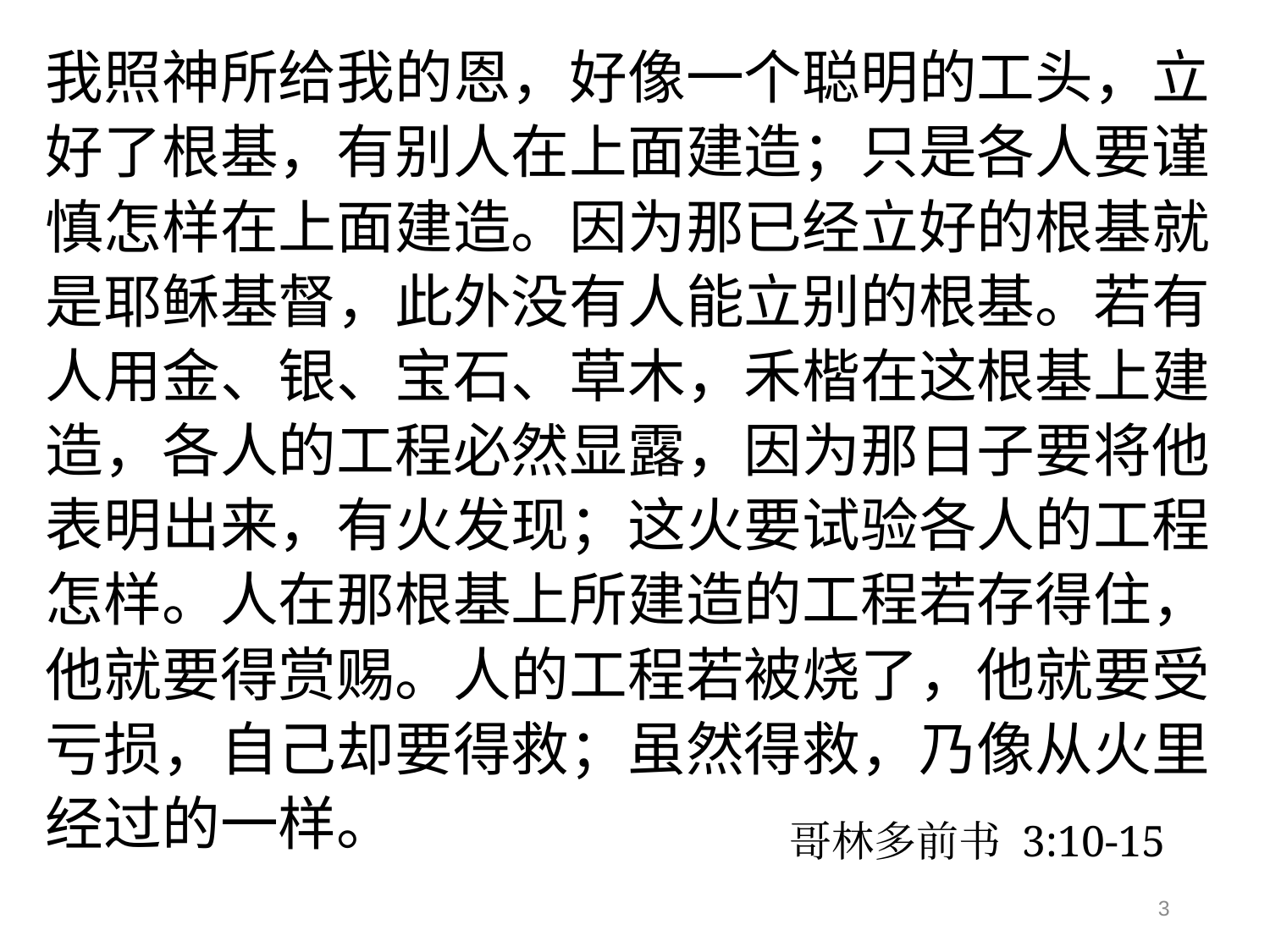

我照神所给我的恩，好像一个聪明的工头，立好了根基，有别人在上面建造；只是各人要谨慎怎样在上面建造。因为那已经立好的根基就是耶稣基督，此外没有人能立别的根基。若有人用金、银、宝石、草木，禾楷在这根基上建造，各人的工程必然显露，因为那日子要将他表明出来，有火发现；这火要试验各人的工程怎样。人在那根基上所建造的工程若存得住，他就要得赏赐。人的工程若被烧了，他就要受亏损，自己却要得救；虽然得救，乃像从火里经过的一样。
哥林多前书 3:10-15
3